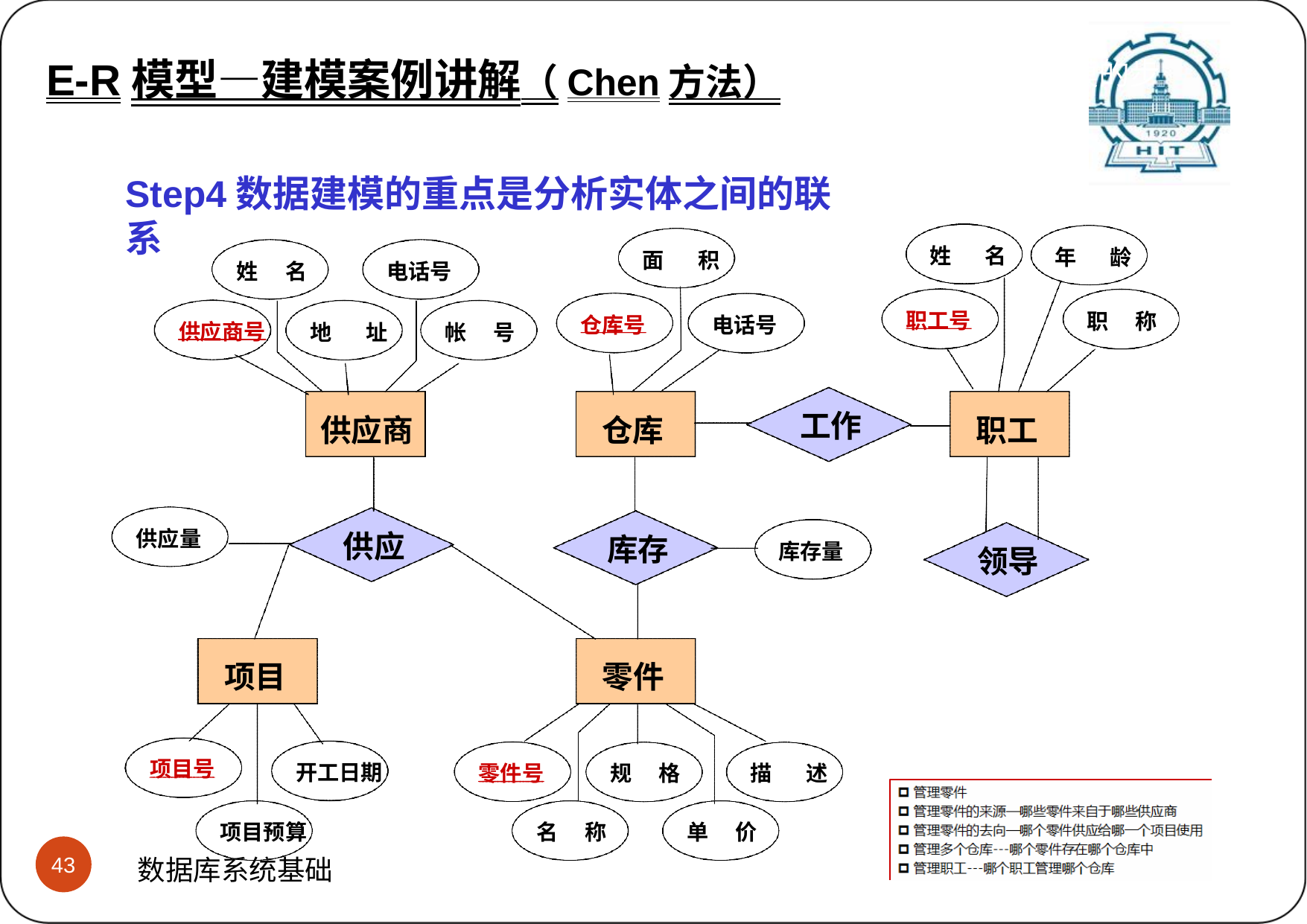

E-R模型—建模案例讲解（Chen方法）
# E-R模型-建模案例讲解(chen方法) (2)运用E-R模型理解需求并建模的步骤
Step4数据建模的重点是分析实体之间的联系

姓	名
年	龄
面	积
姓	名
电话号
职工号
职	称
仓库号
电话号
供应商号
地	址
帐	号
工作
供应商
仓库
职工
供应量
供应
库存
库存量
领导
项目
零件
项目号
开工日期
零件号
规	格
描	述

项目预算
名	称
单	价